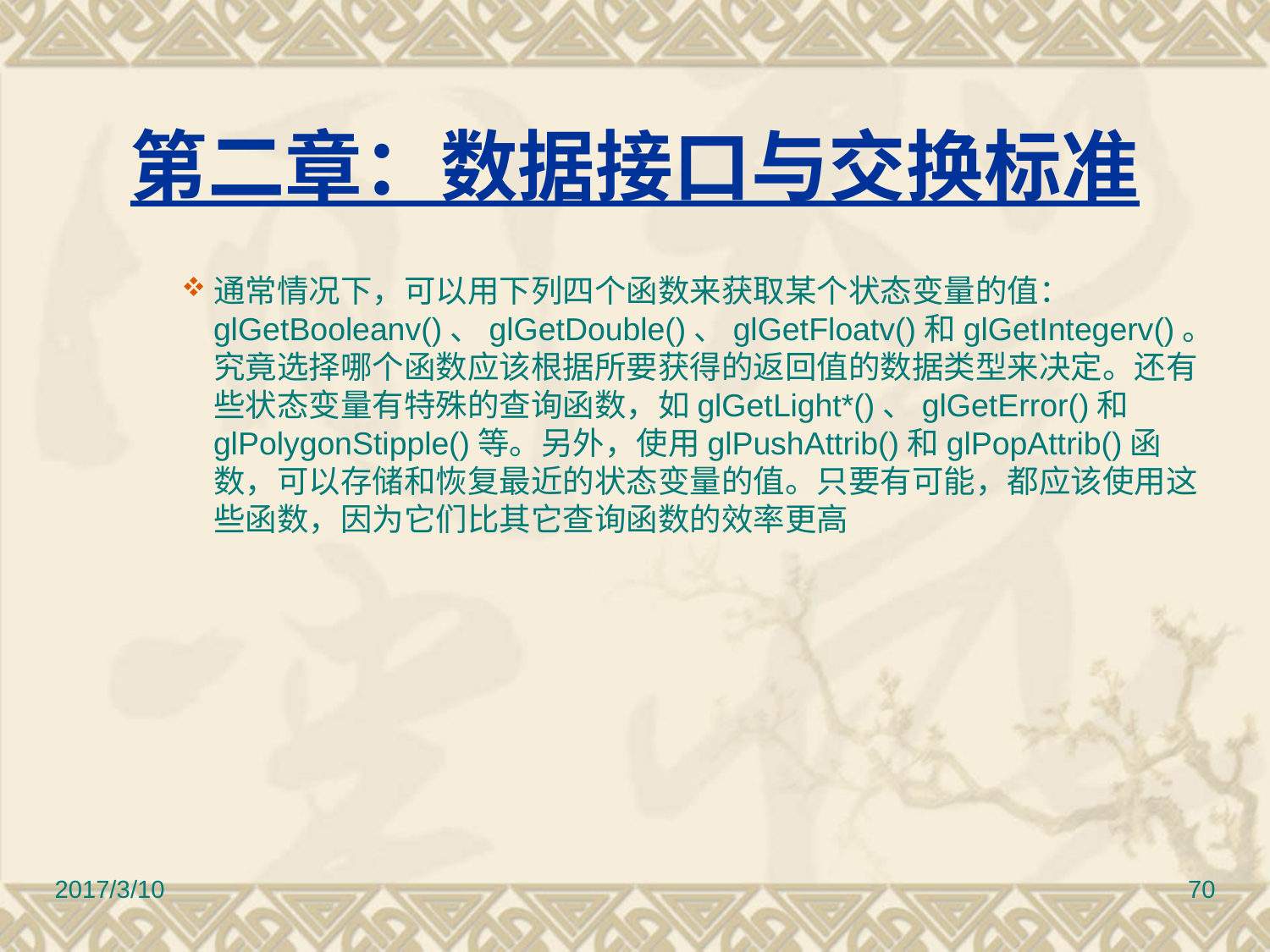

# 第二章：数据接口与交换标准
通常情况下，可以用下列四个函数来获取某个状态变量的值：glGetBooleanv()、glGetDouble()、glGetFloatv()和glGetIntegerv()。究竟选择哪个函数应该根据所要获得的返回值的数据类型来决定。还有些状态变量有特殊的查询函数，如glGetLight*()、glGetError()和glPolygonStipple()等。另外，使用glPushAttrib()和glPopAttrib()函数，可以存储和恢复最近的状态变量的值。只要有可能，都应该使用这些函数，因为它们比其它查询函数的效率更高
2017/3/10
70